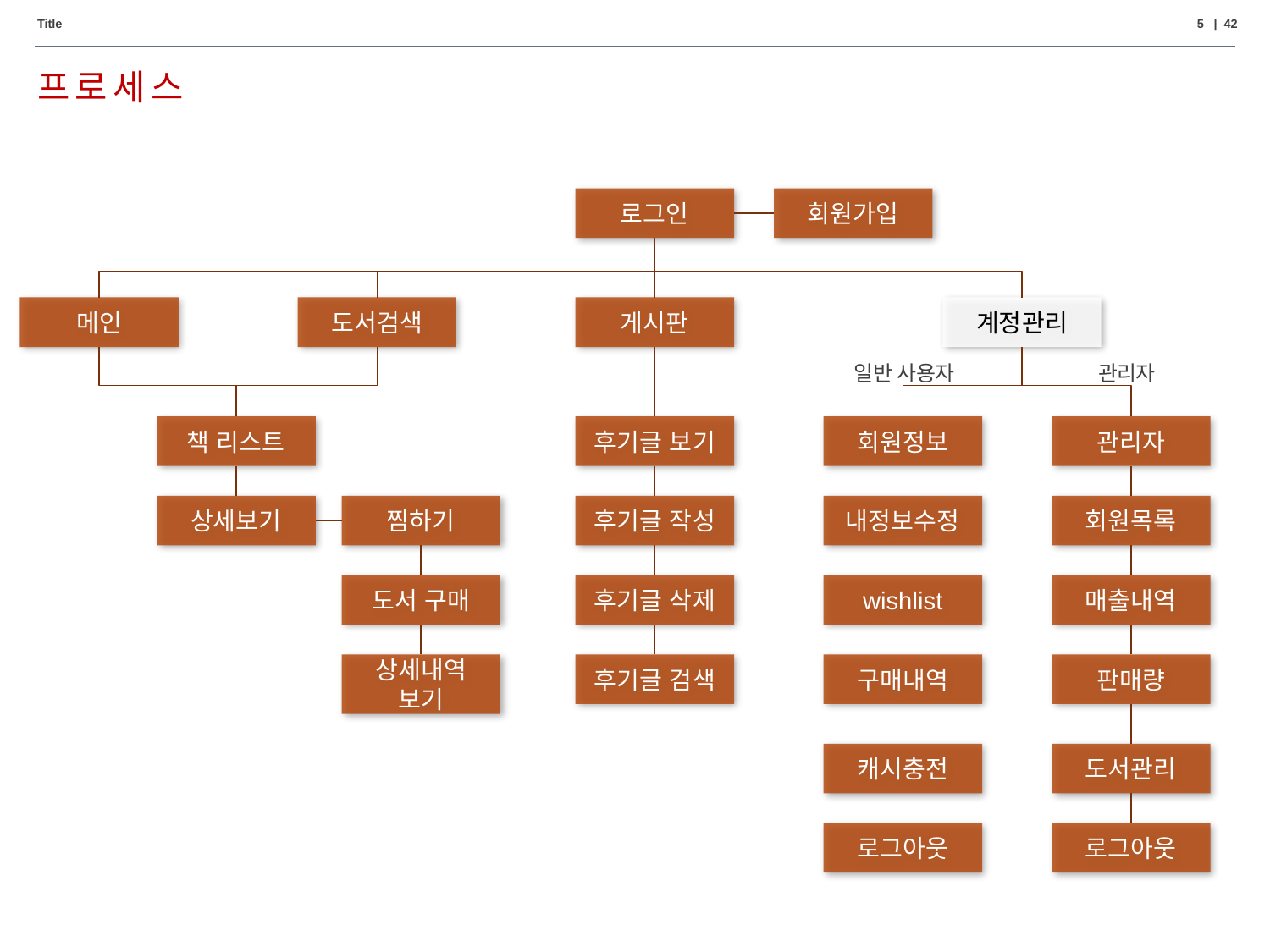

Title
5   |  42
프로세스
로그인
회원가입
메인
도서검색
게시판
계정관리
관리자
일반 사용자
책 리스트
후기글 보기
회원정보
관리자
상세보기
찜하기
후기글 작성
내정보수정
회원목록
도서 구매
후기글 삭제
wishlist
매출내역
상세내역
보기
후기글 검색
구매내역
판매량
캐시충전
도서관리
로그아웃
로그아웃